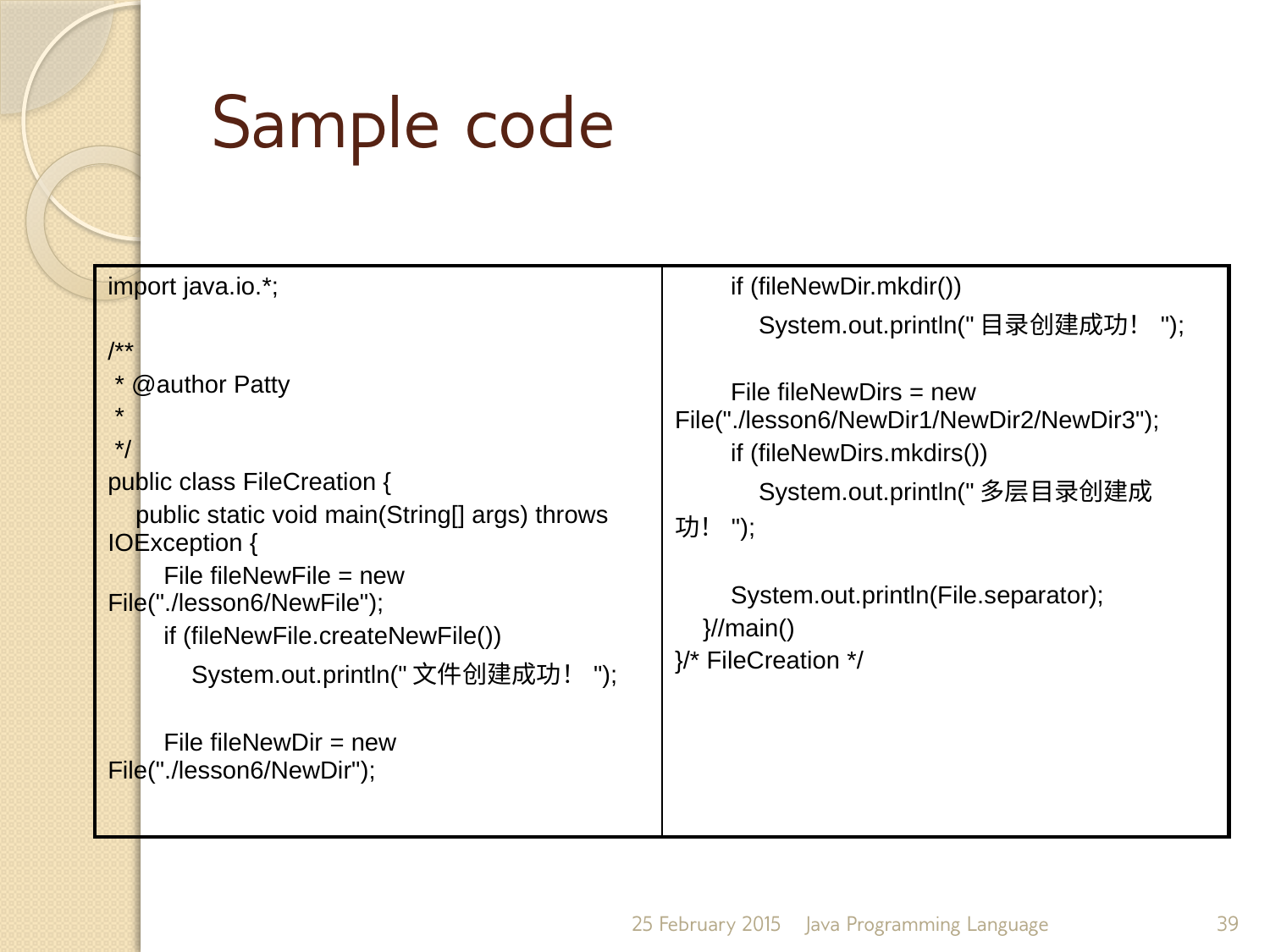

# Sample code
| import java.io.\*; /\*\* \* @author Patty \* \*/ public class FileCreation { public static void main(String[] args) throws IOException { File fileNewFile = new File("./lesson6/NewFile"); if (fileNewFile.createNewFile()) System.out.println("文件创建成功！"); File fileNewDir = new File("./lesson6/NewDir"); | if (fileNewDir.mkdir()) System.out.println("目录创建成功！"); File fileNewDirs = new File("./lesson6/NewDir1/NewDir2/NewDir3"); if (fileNewDirs.mkdirs()) System.out.println("多层目录创建成功！"); System.out.println(File.separator); }//main() }/\* FileCreation \*/ |
| --- | --- |
25 February 2015
Java Programming Language
39